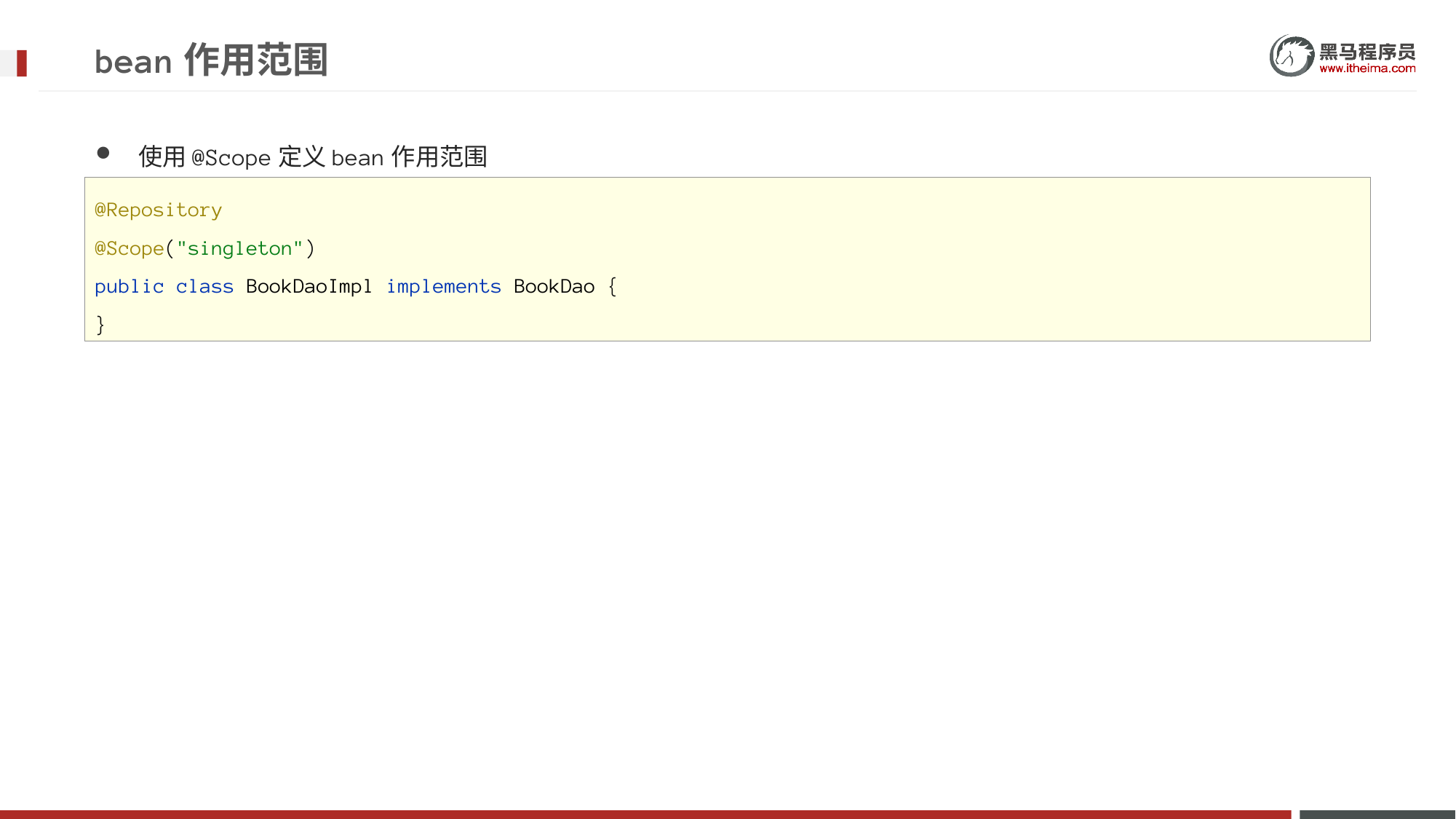

bean作用范围
使用@Scope定义bean作用范围

@Repository
@Scope("singleton")
public class BookDaoImpl implements BookDao {
}